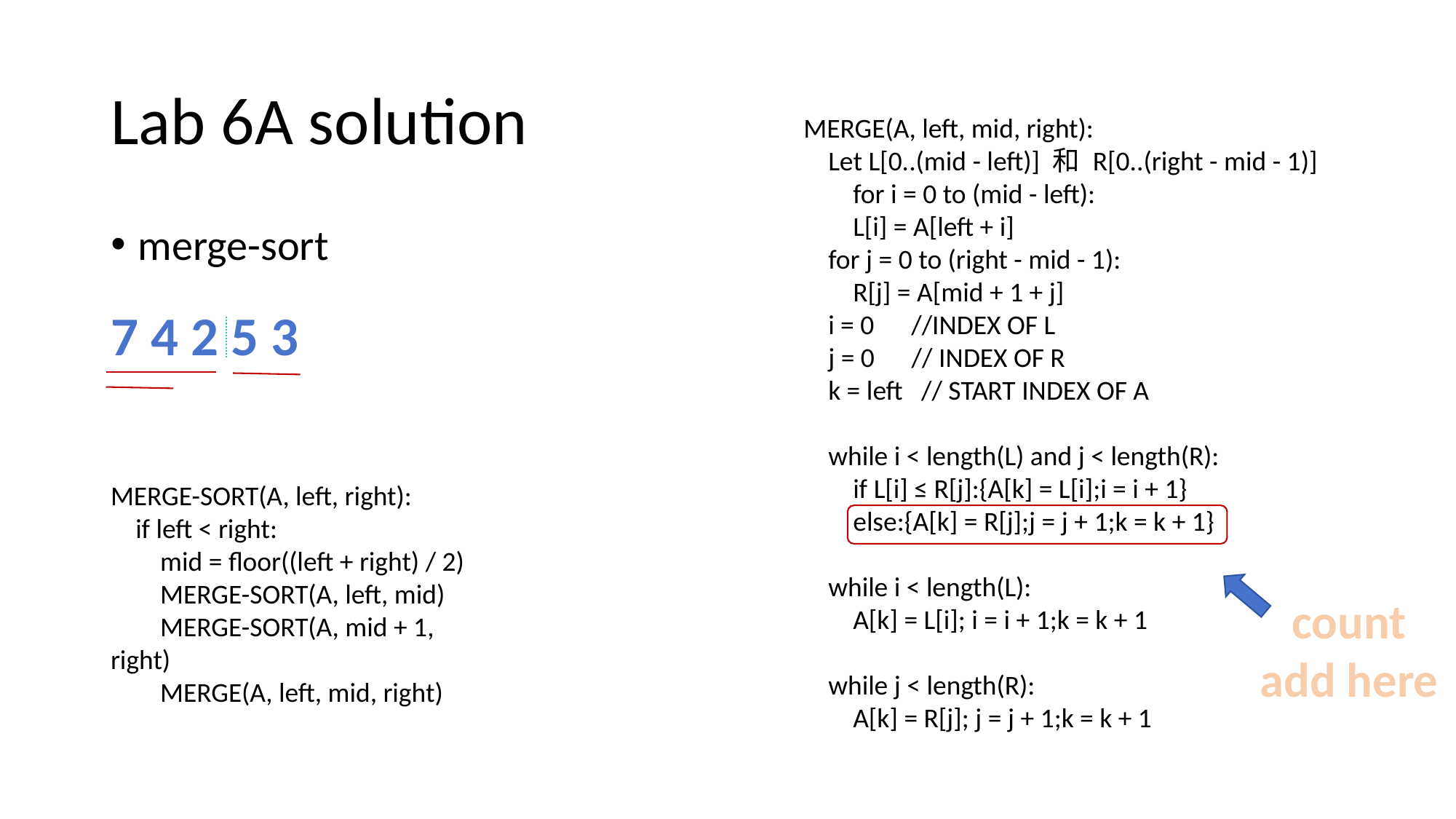

# Lab 6A solution
MERGE(A, left, mid, right):
    Let L[0..(mid - left)] 和 R[0..(right - mid - 1)]
        for i = 0 to (mid - left):
        L[i] = A[left + i]
    for j = 0 to (right - mid - 1):
        R[j] = A[mid + 1 + j]
    i = 0      //INDEX OF L
    j = 0      // INDEX OF R
    k = left   // START INDEX OF A

    while i < length(L) and j < length(R):
        if L[i] ≤ R[j]:{A[k] = L[i];i = i + 1}
        else:{A[k] = R[j];j = j + 1;k = k + 1}

    while i < length(L):
        A[k] = L[i]; i = i + 1;k = k + 1

    while j < length(R):
        A[k] = R[j]; j = j + 1;k = k + 1
merge-sort
7 4 2 5 3
MERGE-SORT(A, left, right):
    if left < right:
        mid = floor((left + right) / 2)
        MERGE-SORT(A, left, mid)
        MERGE-SORT(A, mid + 1, right)
        MERGE(A, left, mid, right)

count
add here